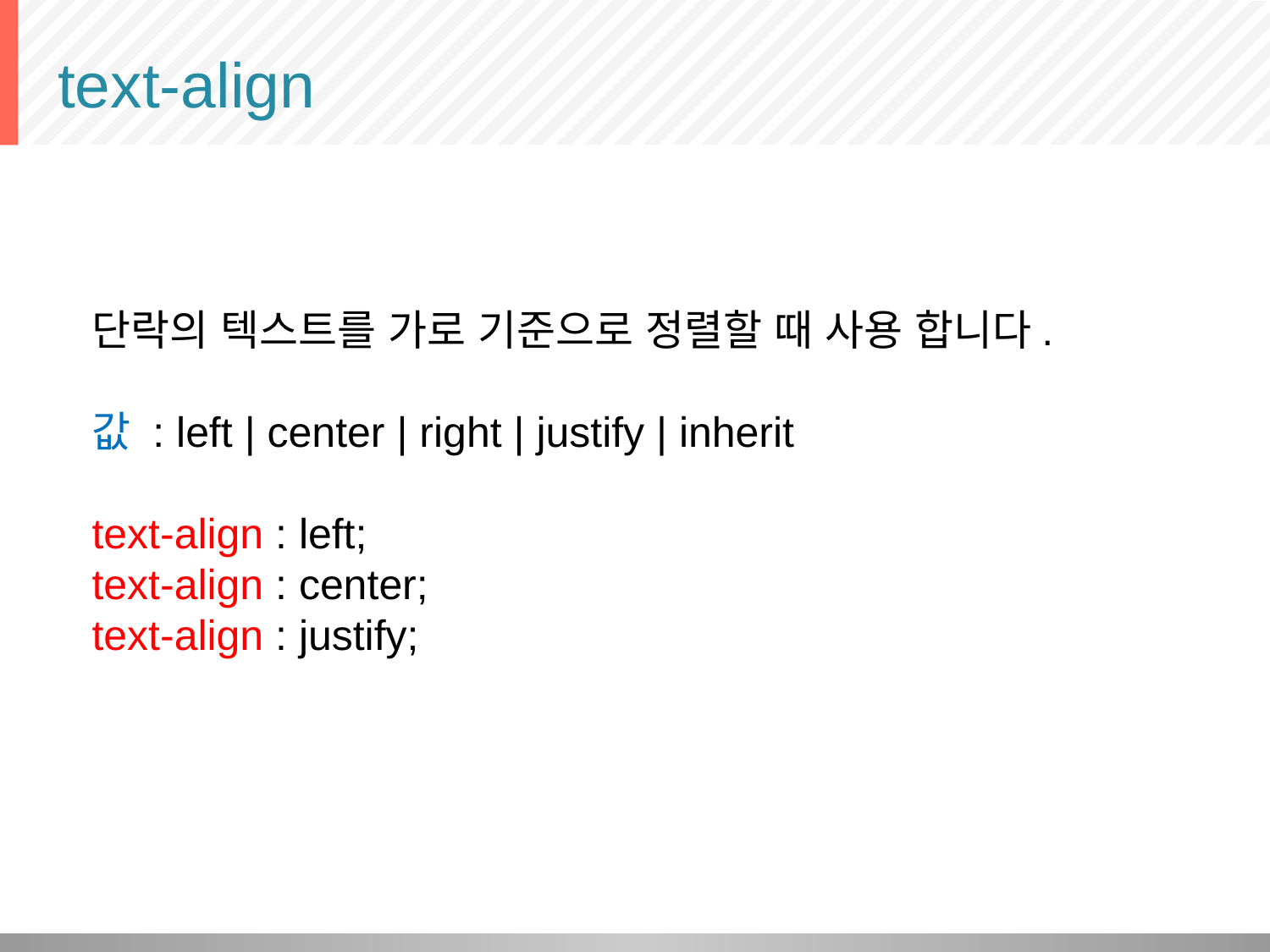

# text-align
단락의 텍스트를 가로 기준으로 정렬할 때 사용 합니다.

값 : left | center | right | justify | inherit

text-align : left;
text-align : center;
text-align : justify;